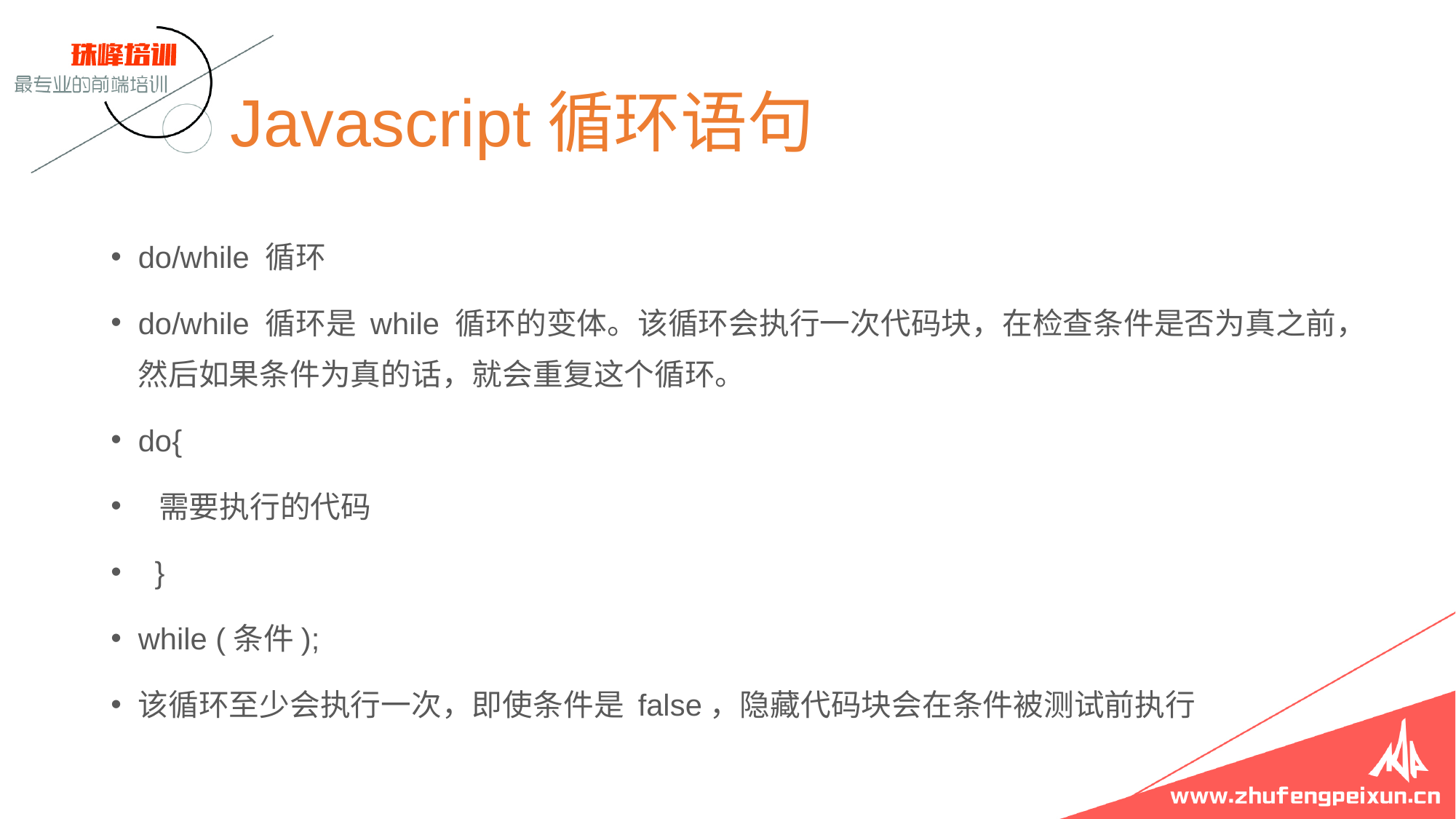

# Javascript循环语句
do/while 循环
do/while 循环是 while 循环的变体。该循环会执行一次代码块，在检查条件是否为真之前，然后如果条件为真的话，就会重复这个循环。
do{
  需要执行的代码
  }
while (条件);
该循环至少会执行一次，即使条件是 false，隐藏代码块会在条件被测试前执行